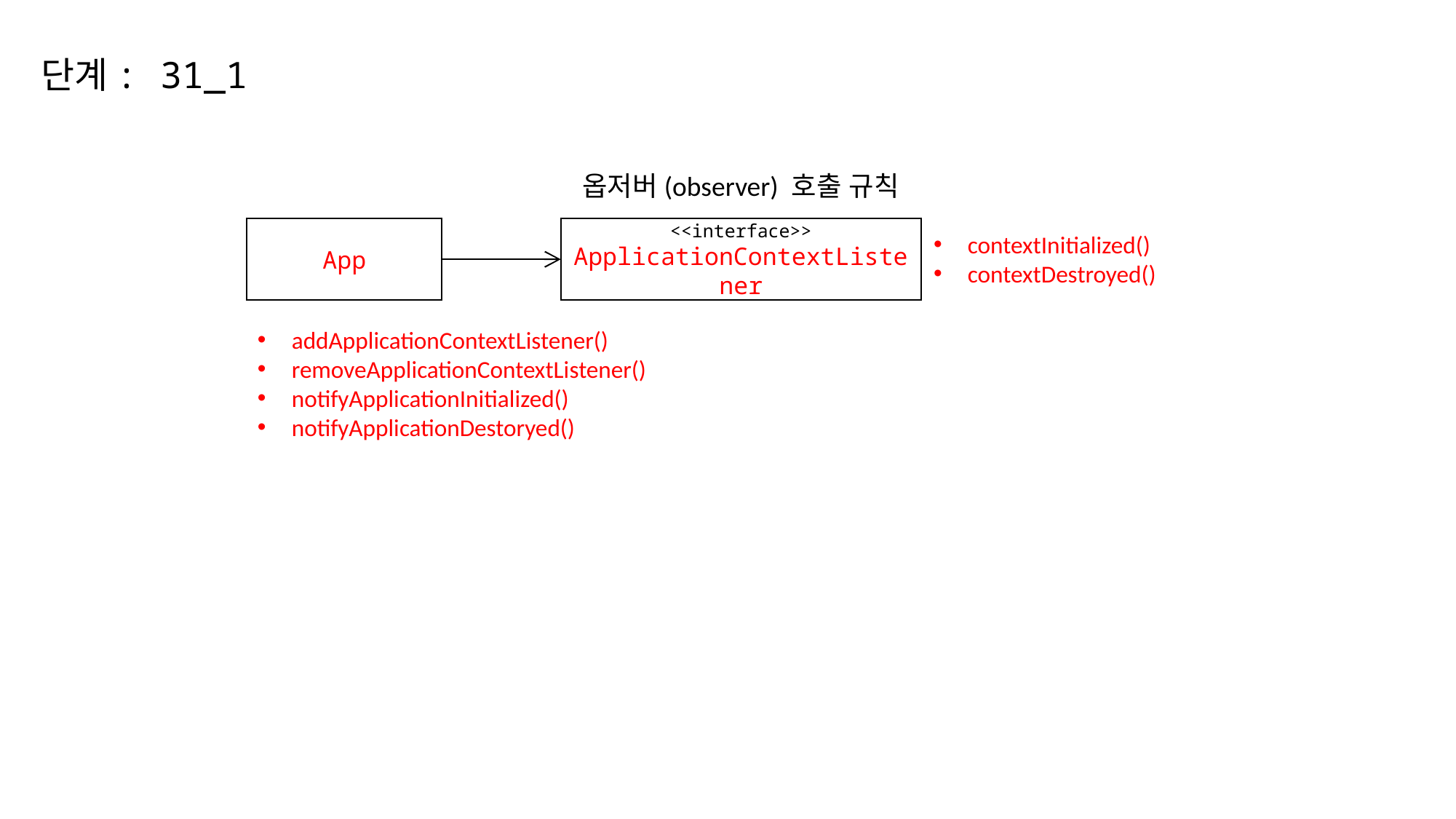

단계: 31_1
옵저버(observer) 호출 규칙
App
<<interface>>
ApplicationContextListener
contextInitialized()
contextDestroyed()
addApplicationContextListener()
removeApplicationContextListener()
notifyApplicationInitialized()
notifyApplicationDestoryed()